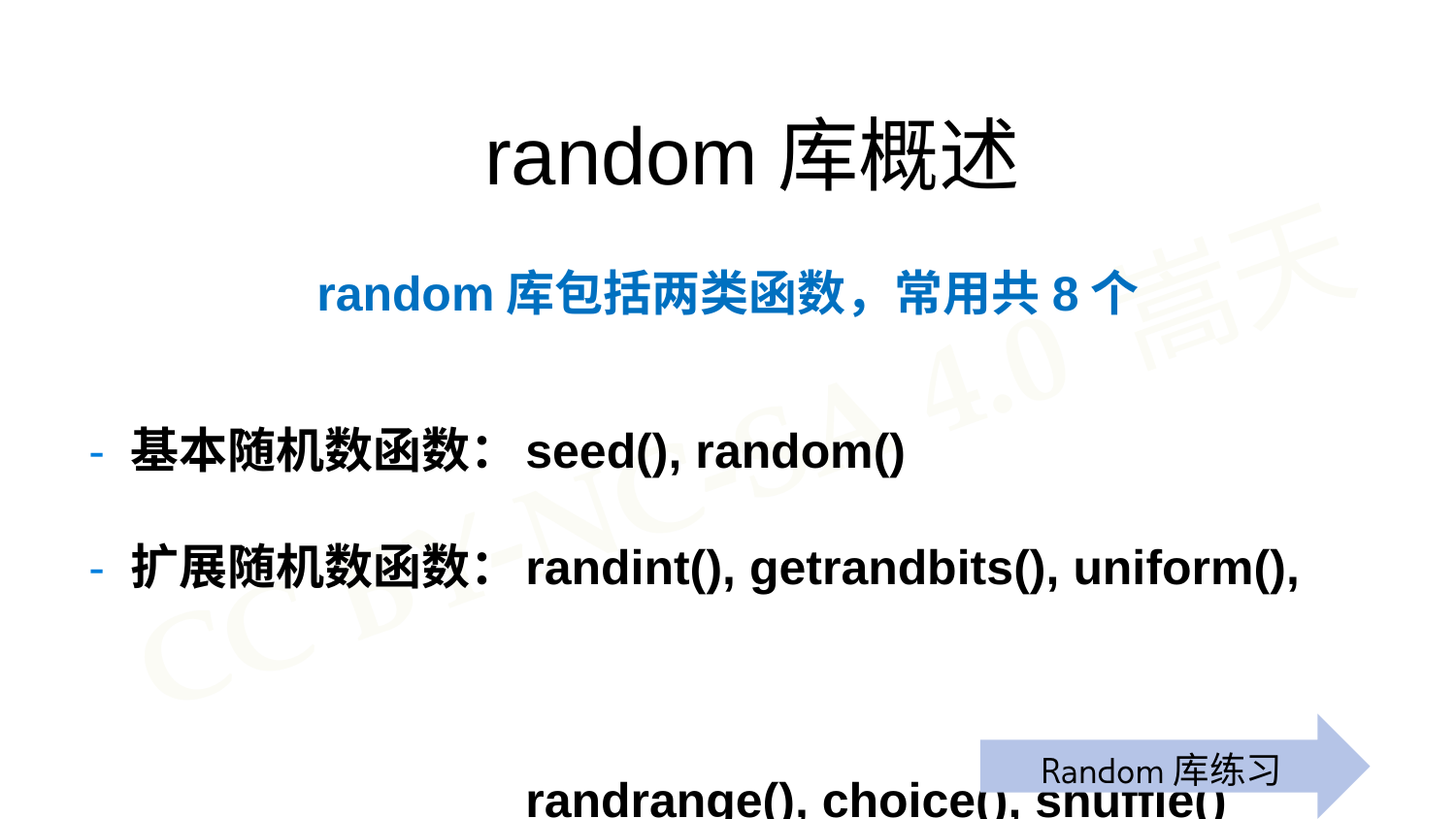

random库概述
random库包括两类函数，常用共8个
- 基本随机数函数：	seed(), random()
- 扩展随机数函数：	randint(), getrandbits(), uniform(),
                             	randrange(), choice(), shuffle()
Random库练习
63